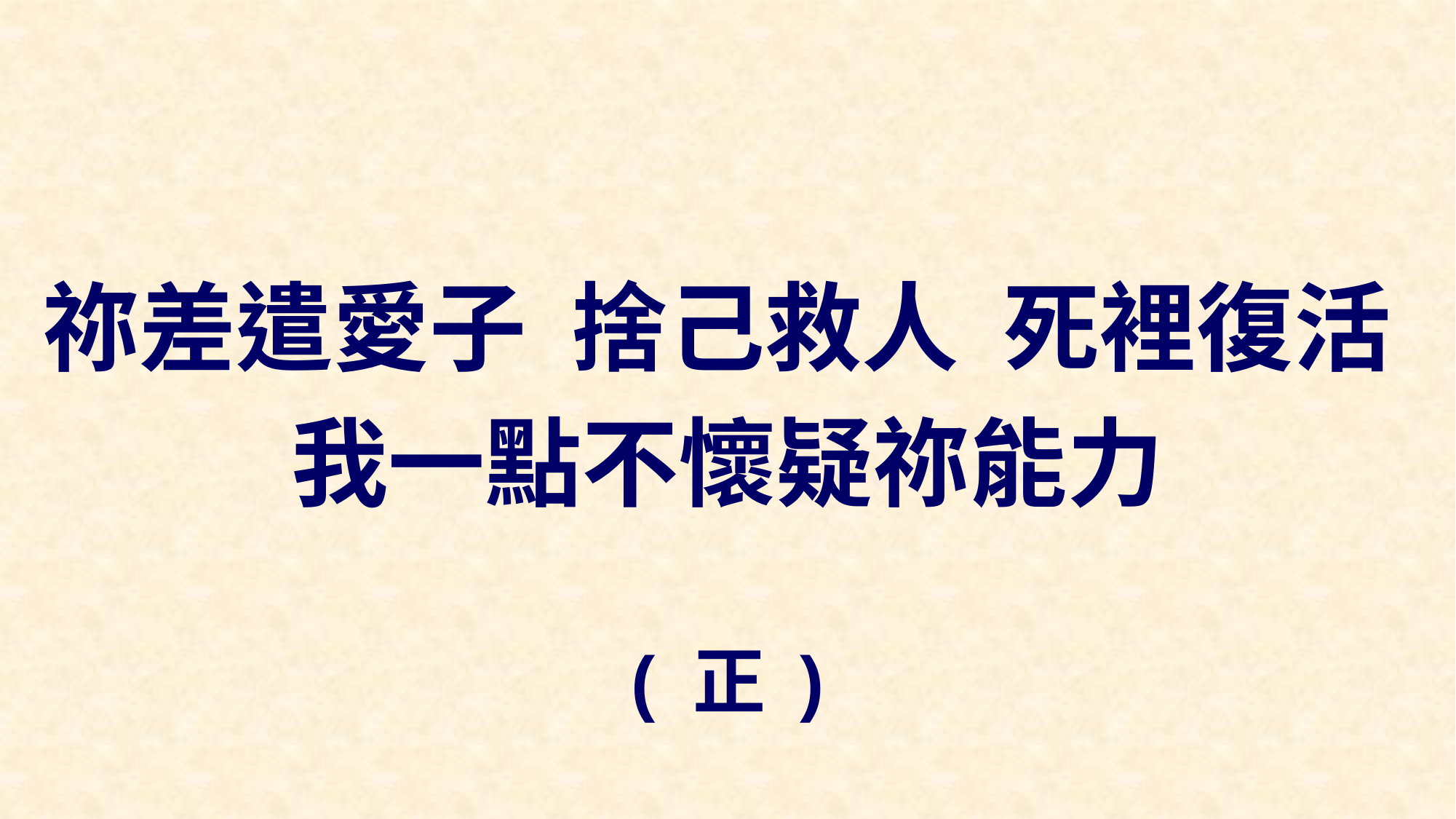

祢差遣愛子  捨己救人  死裡復活
我一點不懷疑祢能力
( 正 )